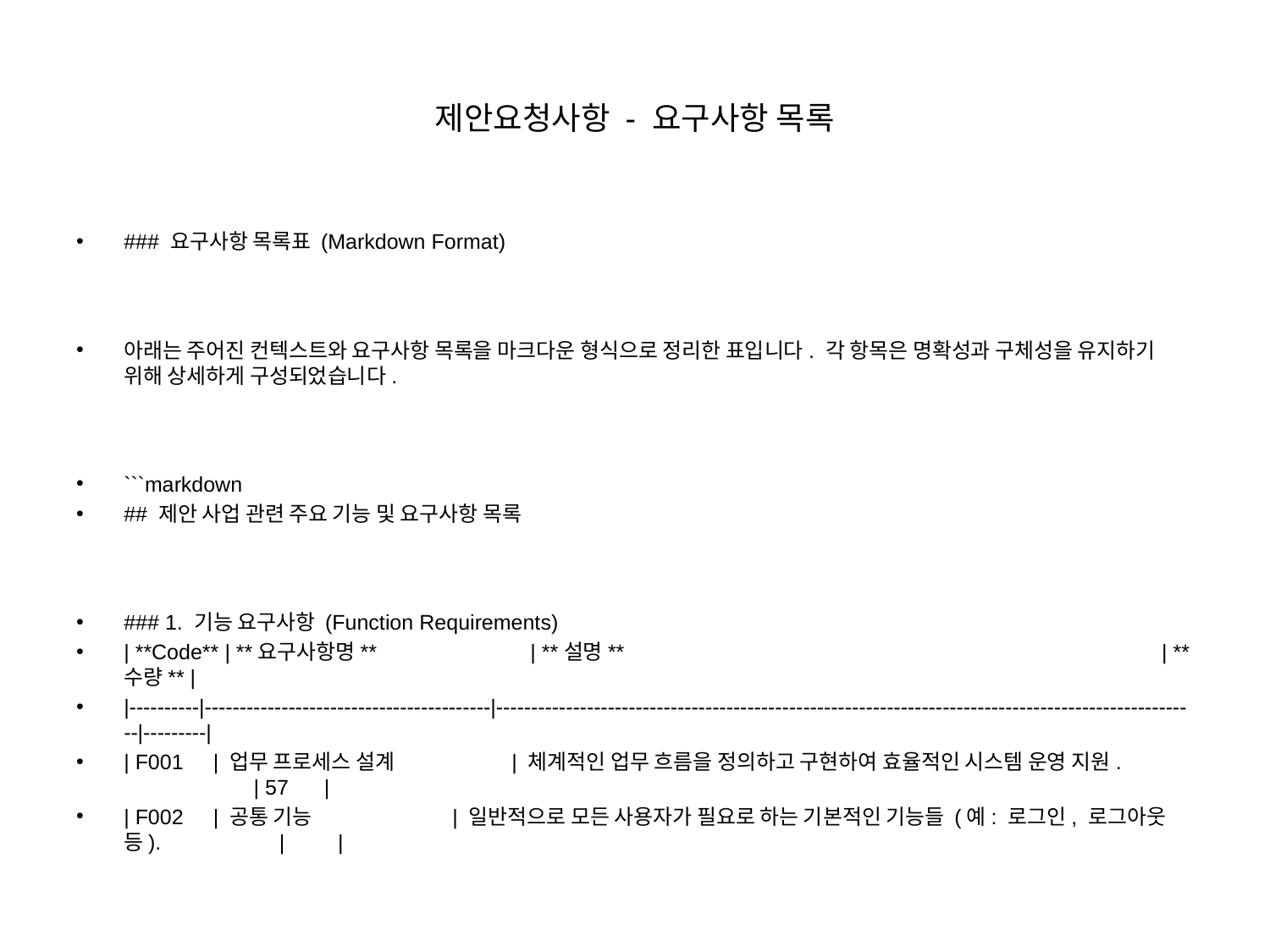

# 제안요청사항 - 요구사항 목록
### 요구사항 목록표 (Markdown Format)

아래는 주어진 컨텍스트와 요구사항 목록을 마크다운 형식으로 정리한 표입니다. 각 항목은 명확성과 구체성을 유지하기 위해 상세하게 구성되었습니다.

```markdown
## 제안 사업 관련 주요 기능 및 요구사항 목록

### 1. 기능 요구사항 (Function Requirements)
| **Code** | **요구사항명**                          | **설명**                                                                                           | **수량** |
|----------|-----------------------------------------|-----------------------------------------------------------------------------------------------------|---------|
| F001     | 업무 프로세스 설계                        | 체계적인 업무 흐름을 정의하고 구현하여 효율적인 시스템 운영 지원.                                   | 57      |
| F002     | 공통 기능                             | 일반적으로 모든 사용자가 필요로 하는 기본적인 기능들 (예: 로그인, 로그아웃 등).                    |         |